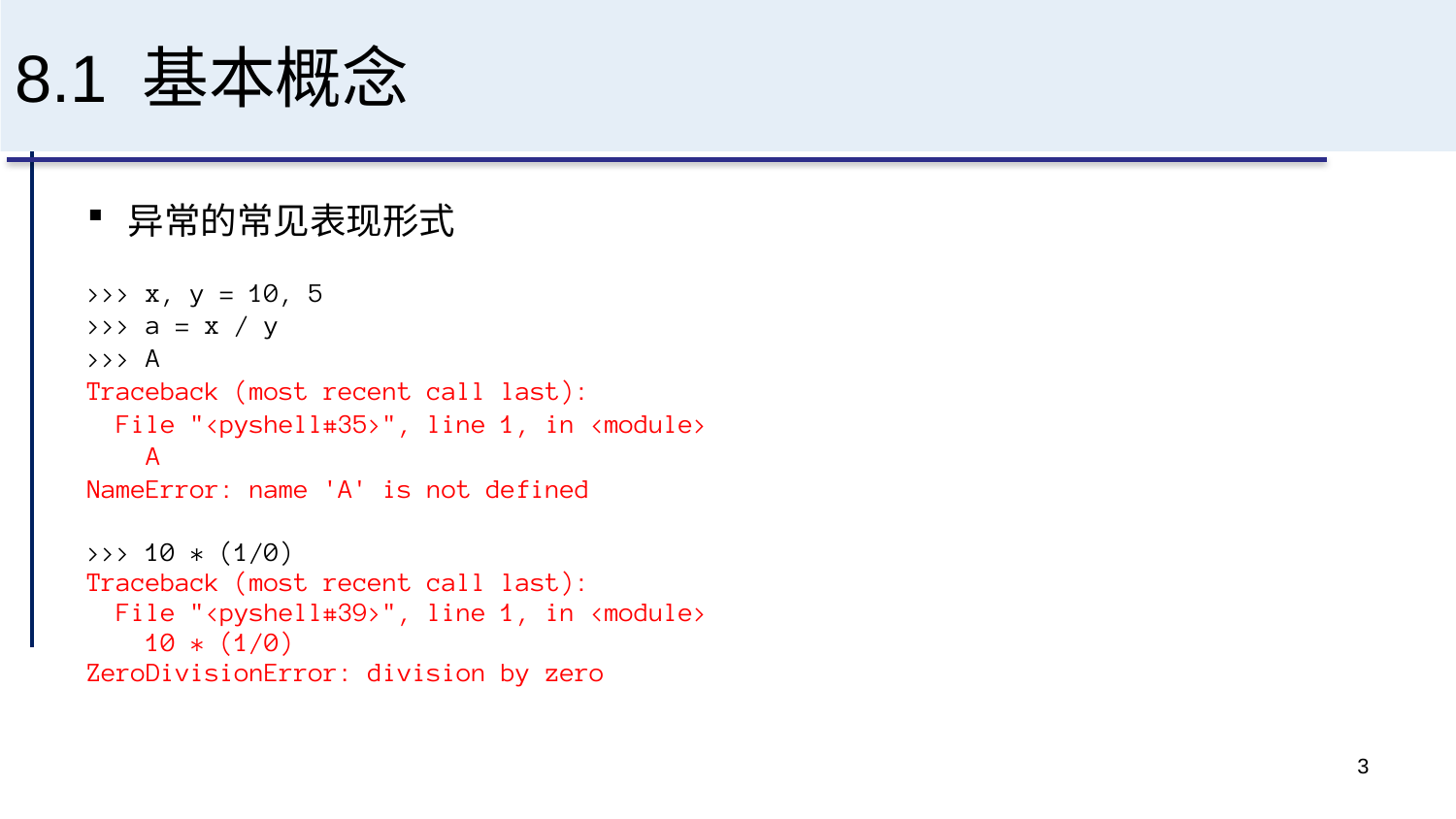

# 8.1 基本概念
异常的常见表现形式

>>> x, y = 10, 5
>>> a = x / y
>>> A
Traceback (most recent call last):
  File "<pyshell#35>", line 1, in <module>
    A
NameError: name 'A' is not defined

>>> 10 * (1/0)
Traceback (most recent call last):
  File "<pyshell#39>", line 1, in <module>
    10 * (1/0)
ZeroDivisionError: division by zero
3